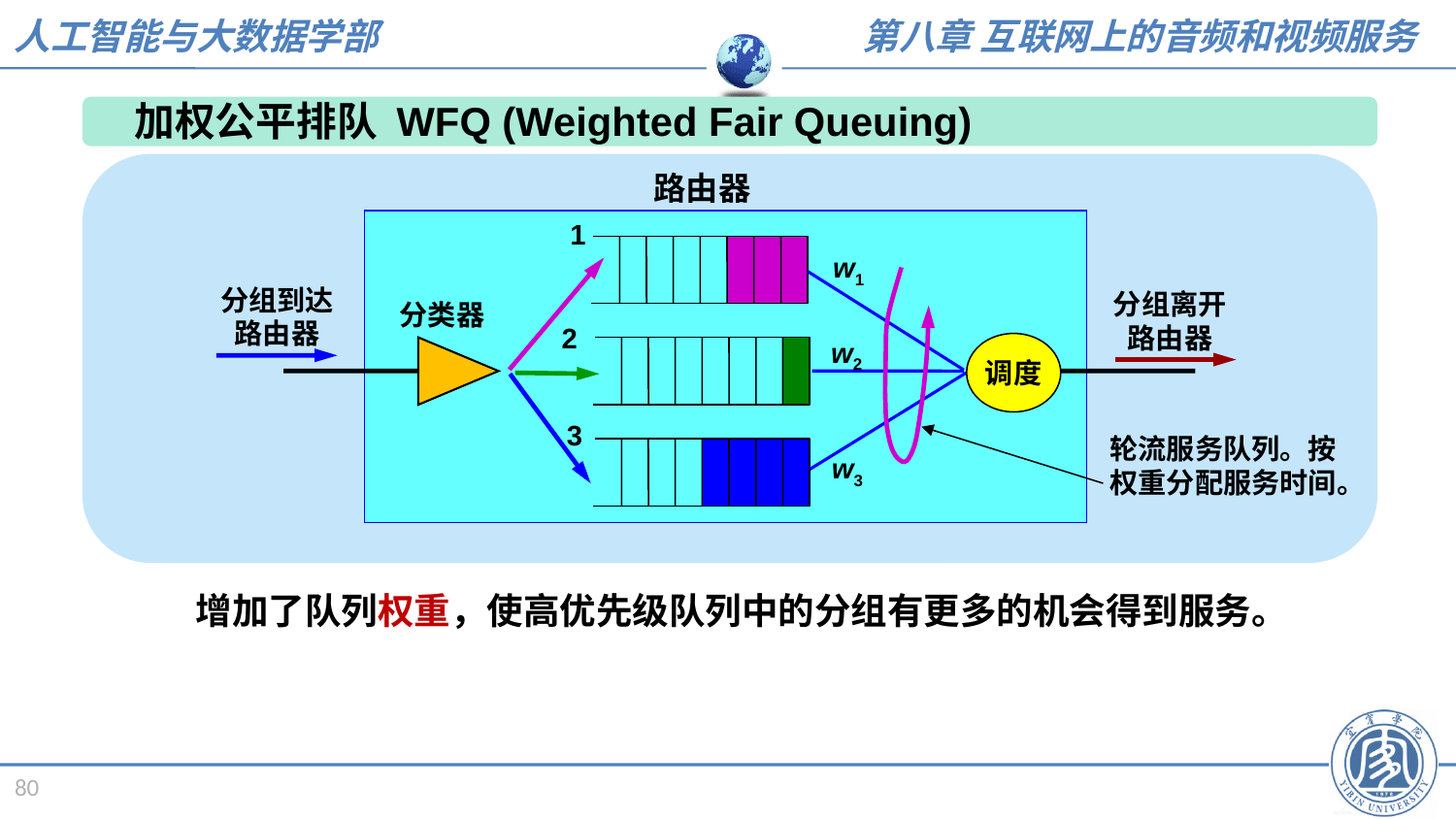

加权公平排队 WFQ (Weighted Fair Queuing)

路由器
1

分组到达
路由器
分组离开
路由器

分类器
2
调度

3

w1
w2
轮流服务队列。按权重分配服务时间。
w3
增加了队列权重，使高优先级队列中的分组有更多的机会得到服务。
80